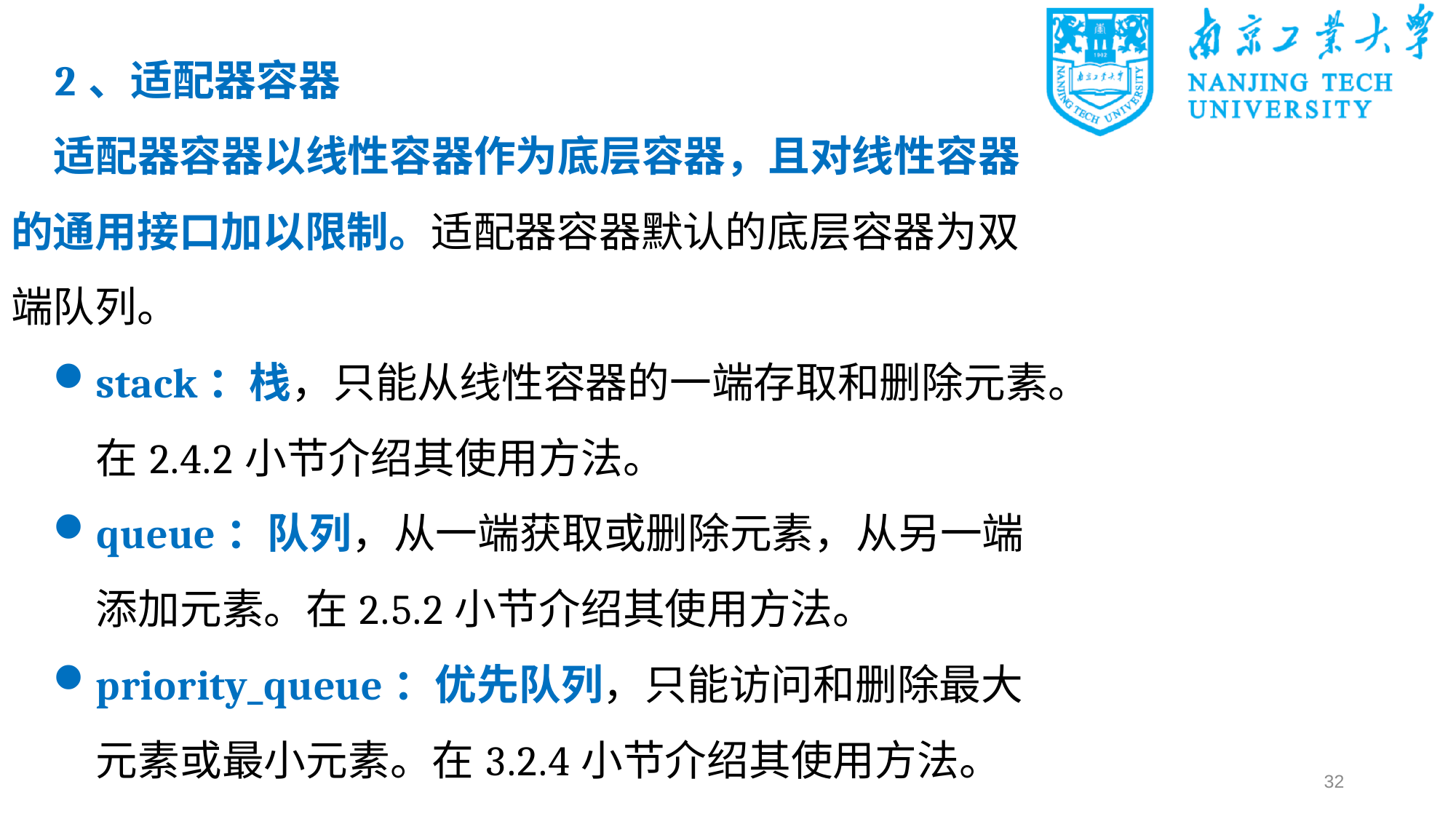

2、适配器容器
适配器容器以线性容器作为底层容器，且对线性容器的通用接口加以限制。适配器容器默认的底层容器为双端队列。
stack：栈，只能从线性容器的一端存取和删除元素。在2.4.2小节介绍其使用方法。
queue：队列，从一端获取或删除元素，从另一端添加元素。在2.5.2小节介绍其使用方法。
priority_queue：优先队列，只能访问和删除最大元素或最小元素。在3.2.4小节介绍其使用方法。

32